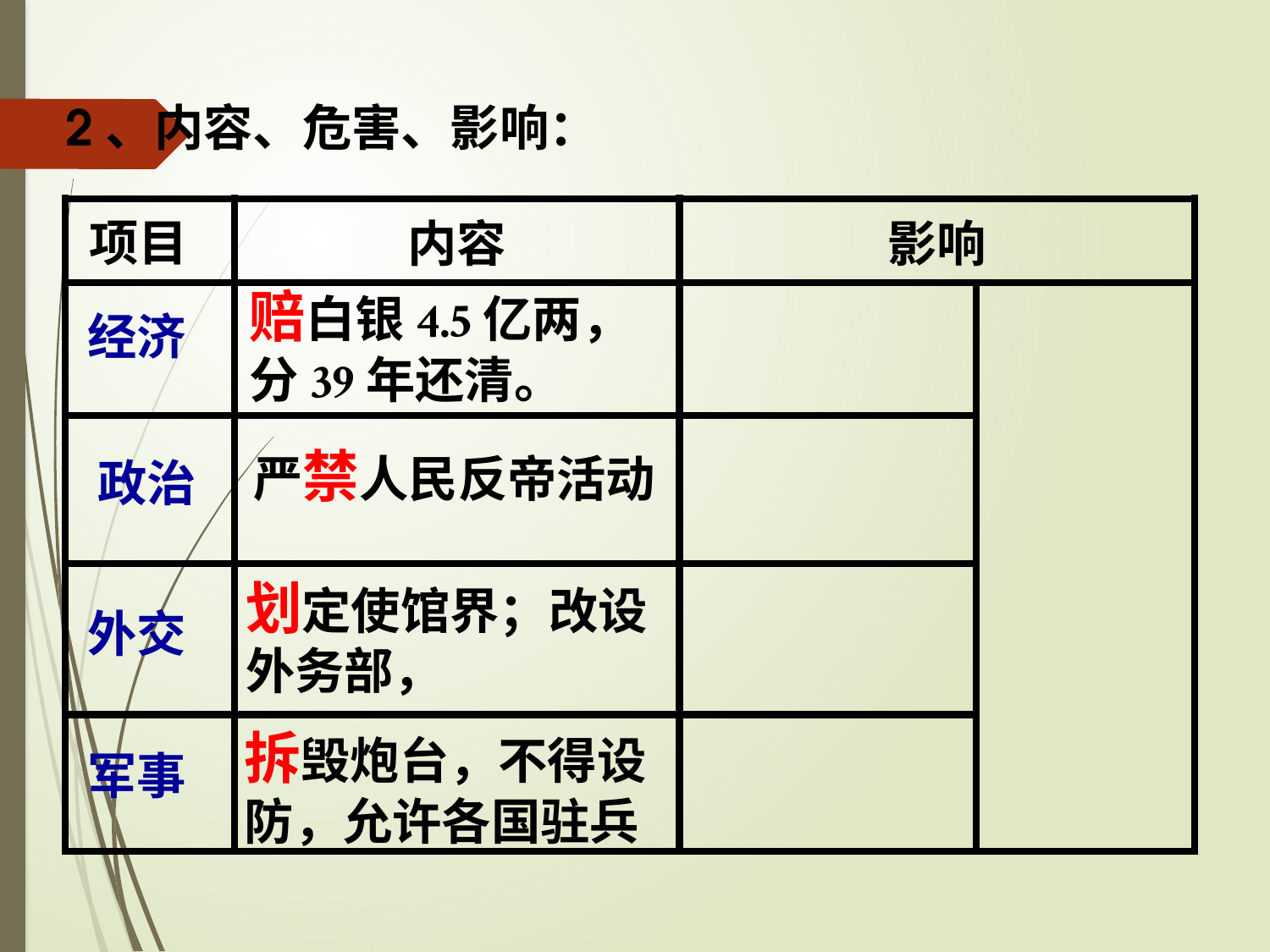

2、内容、危害、影响：
|  | 内容 | 影响 |  |
| --- | --- | --- | --- |
|  |  |  |  |
|  |  |  |  |
|  |  |  |  |
|  |  |  |  |
项目
赔白银4.5亿两，分39年还清。
经济
严禁人民反帝活动
政治
划定使馆界；改设外务部，
外交
拆毁炮台，不得设防，允许各国驻兵
军事